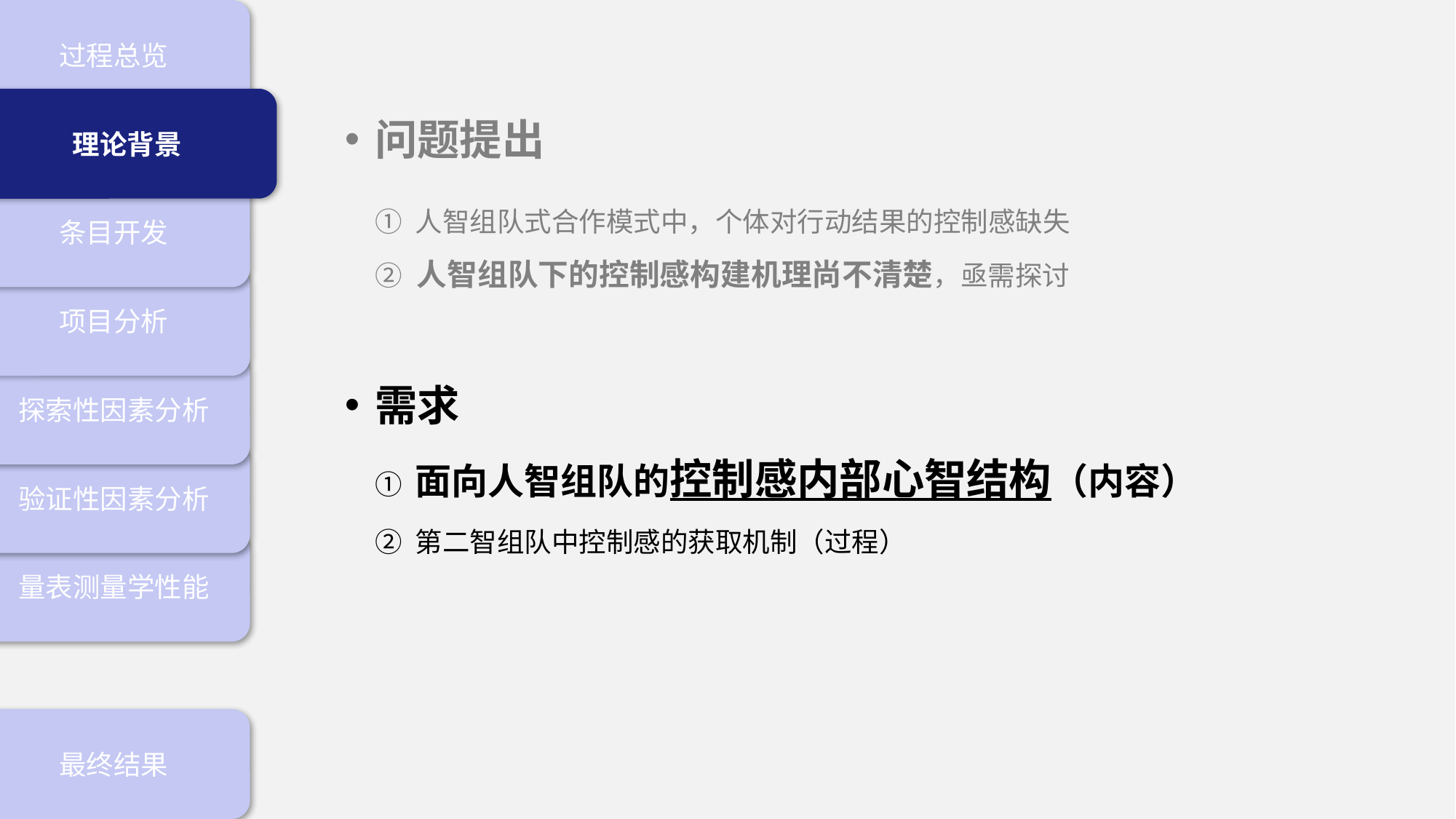

过程总览
理论背景
问题提出
条目开发
① 人智组队式合作模式中，个体对行动结果的控制感缺失
② 人智组队下的控制感构建机理尚不清楚，亟需探讨

项目分析
探索性因素分析
需求
验证性因素分析
① 面向人智组队的控制感内部心智结构（内容）
② 第二智组队中控制感的获取机制（过程）

量表测量学性能
最终结果